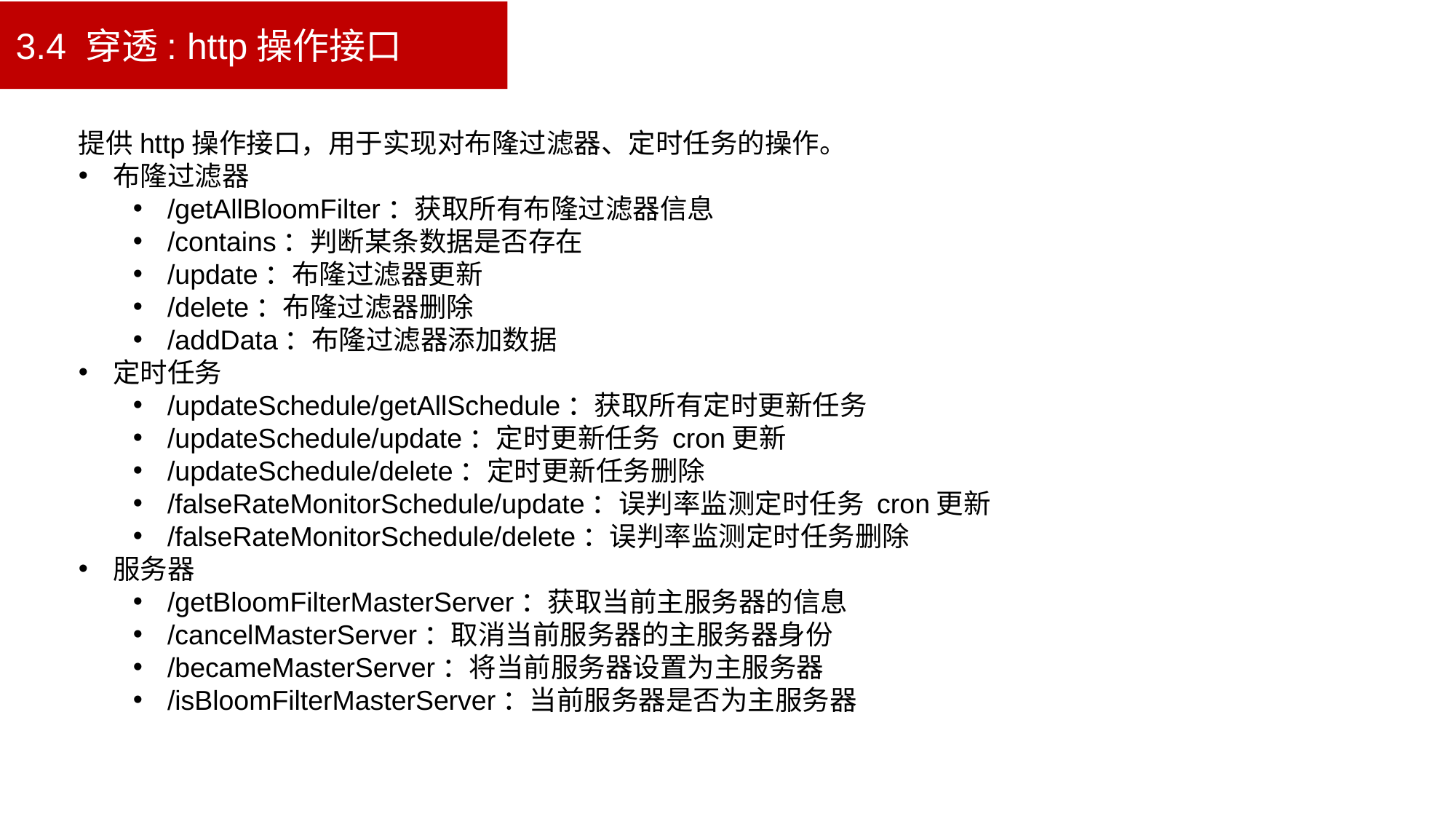

3.4 穿透: http操作接口
提供http操作接口，用于实现对布隆过滤器、定时任务的操作。
布隆过滤器
/getAllBloomFilter：获取所有布隆过滤器信息
/contains：判断某条数据是否存在
/update：布隆过滤器更新
/delete：布隆过滤器删除
/addData：布隆过滤器添加数据
定时任务
/updateSchedule/getAllSchedule：获取所有定时更新任务
/updateSchedule/update：定时更新任务 cron更新
/updateSchedule/delete：定时更新任务删除
/falseRateMonitorSchedule/update：误判率监测定时任务 cron更新
/falseRateMonitorSchedule/delete：误判率监测定时任务删除
服务器
/getBloomFilterMasterServer：获取当前主服务器的信息
/cancelMasterServer：取消当前服务器的主服务器身份
/becameMasterServer：将当前服务器设置为主服务器
/isBloomFilterMasterServer：当前服务器是否为主服务器